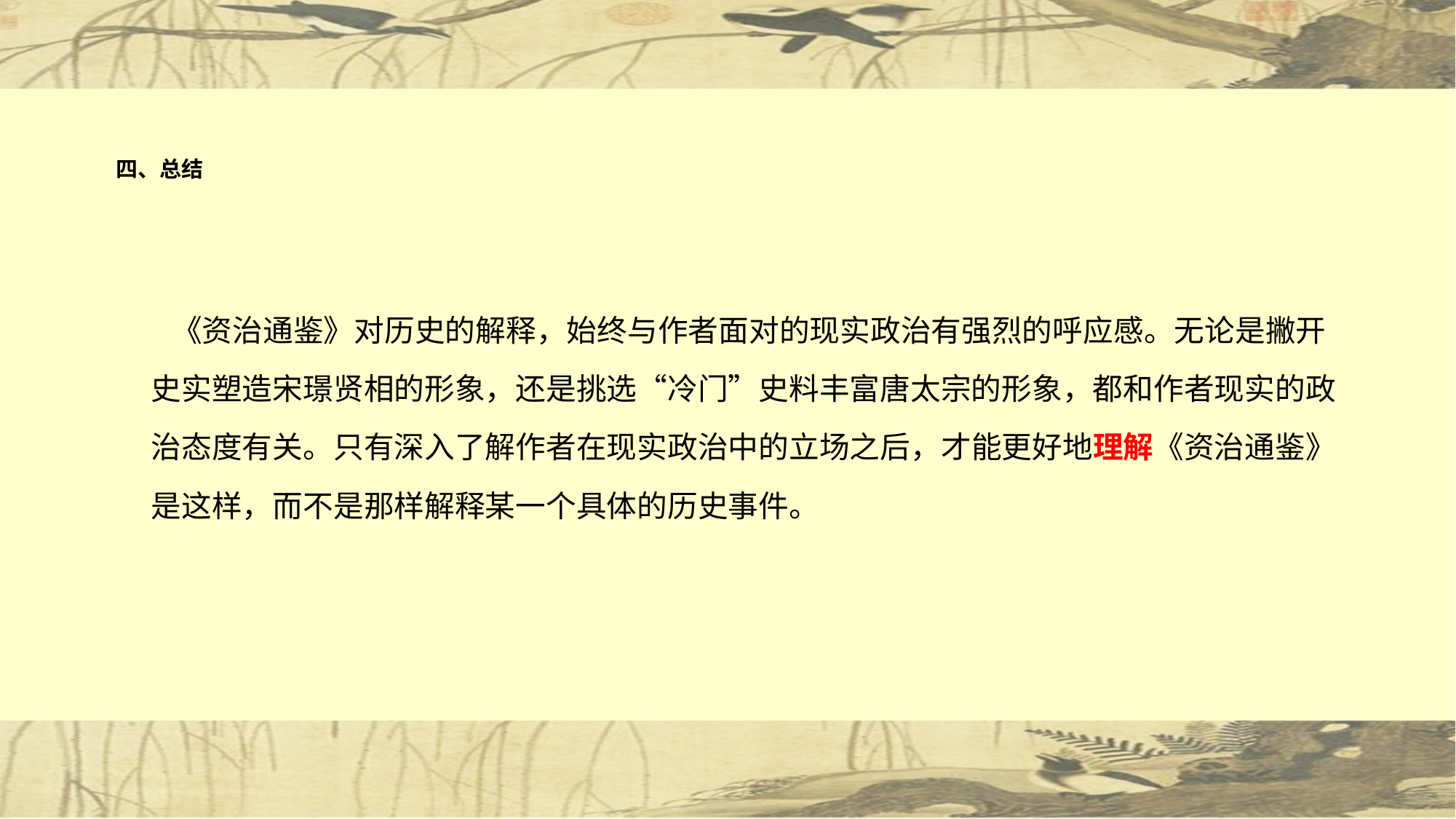

# 四、总结
  《资治通鉴》对历史的解释，始终与作者面对的现实政治有强烈的呼应感。无论是撇开史实塑造宋璟贤相的形象，还是挑选“冷门”史料丰富唐太宗的形象，都和作者现实的政治态度有关。只有深入了解作者在现实政治中的立场之后，才能更好地理解《资治通鉴》是这样，而不是那样解释某一个具体的历史事件。